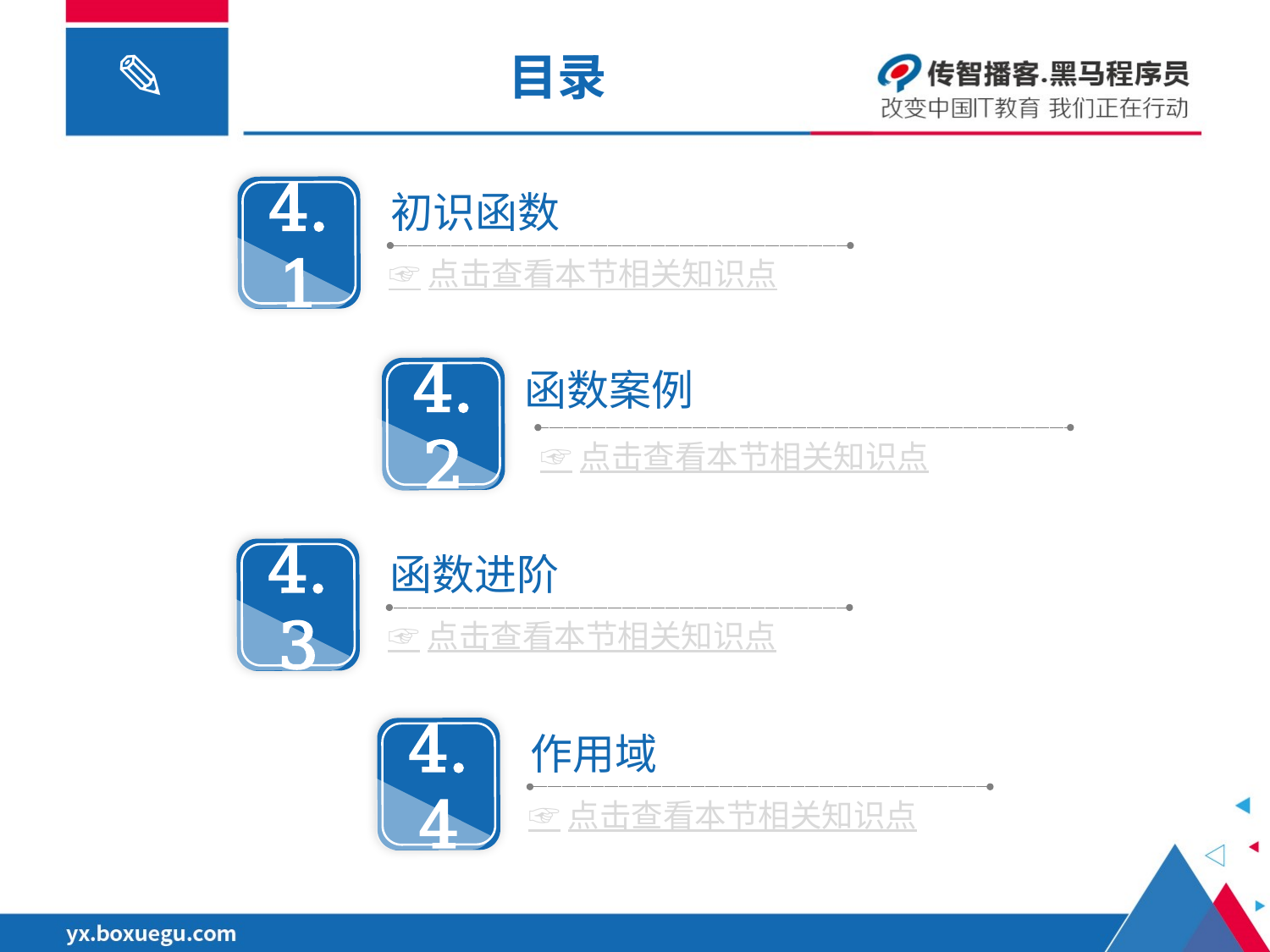

# 目录
4.1

初识函数
☞点击查看本节相关知识点
4.2

函数案例
☞点击查看本节相关知识点
4.3

函数进阶
☞点击查看本节相关知识点
4.4

作用域
☞点击查看本节相关知识点